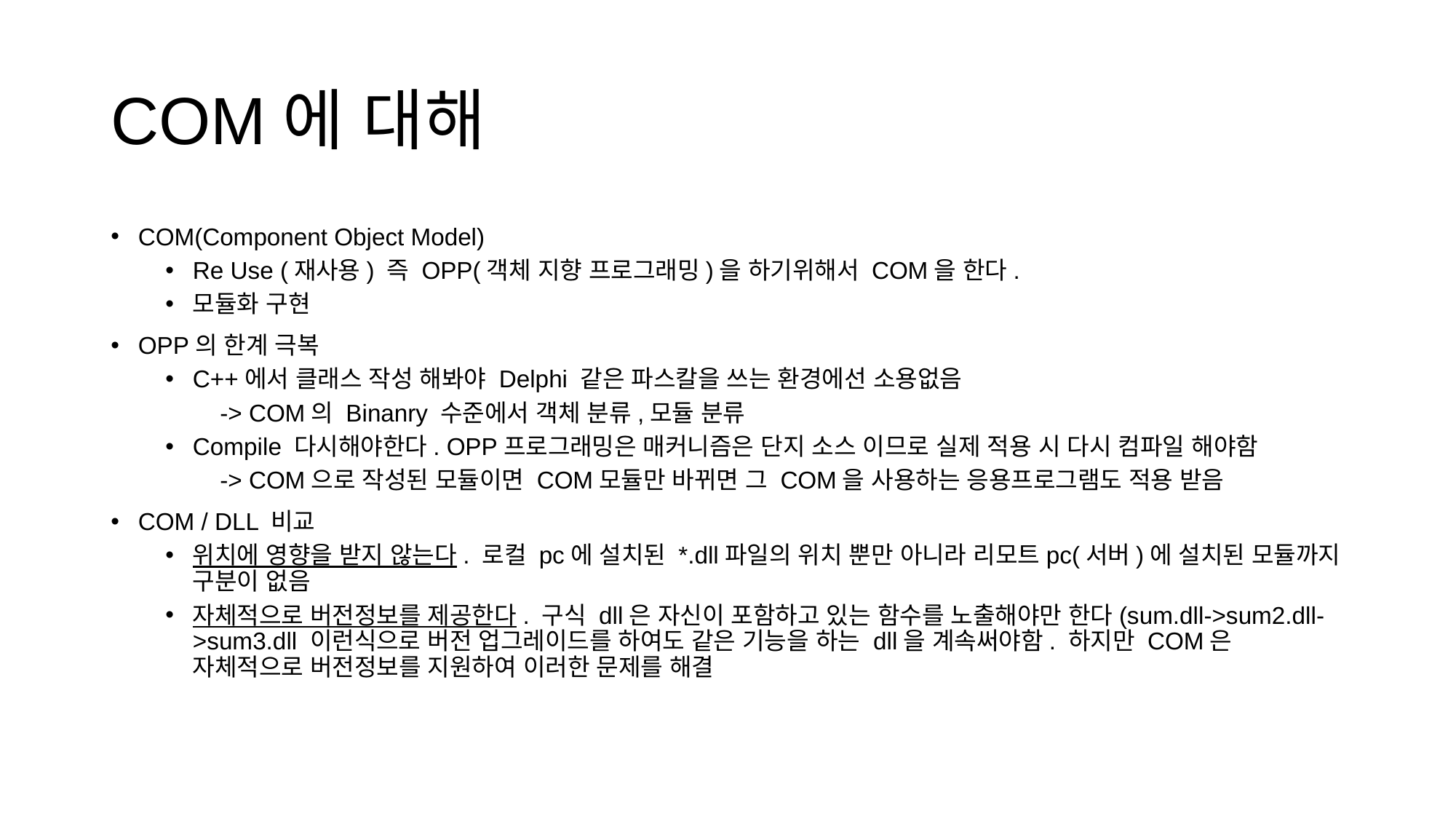

# COM에 대해
COM(Component Object Model)
Re Use (재사용) 즉 OPP(객체 지향 프로그래밍)을 하기위해서 COM을 한다.
모듈화 구현
OPP의 한계 극복
C++에서 클래스 작성 해봐야 Delphi 같은 파스칼을 쓰는 환경에선 소용없음
-> COM의 Binanry 수준에서 객체 분류,모듈 분류
Compile 다시해야한다. OPP프로그래밍은 매커니즘은 단지 소스 이므로 실제 적용 시 다시 컴파일 해야함
-> COM으로 작성된 모듈이면 COM모듈만 바뀌면 그 COM을 사용하는 응용프로그램도 적용 받음
COM / DLL 비교
위치에 영향을 받지 않는다. 로컬 pc에 설치된 *.dll파일의 위치 뿐만 아니라 리모트pc(서버)에 설치된 모듈까지 구분이 없음
자체적으로 버전정보를 제공한다. 구식 dll은 자신이 포함하고 있는 함수를 노출해야만 한다(sum.dll->sum2.dll->sum3.dll 이런식으로 버전 업그레이드를 하여도 같은 기능을 하는 dll을 계속써야함. 하지만 COM은 자체적으로 버전정보를 지원하여 이러한 문제를 해결